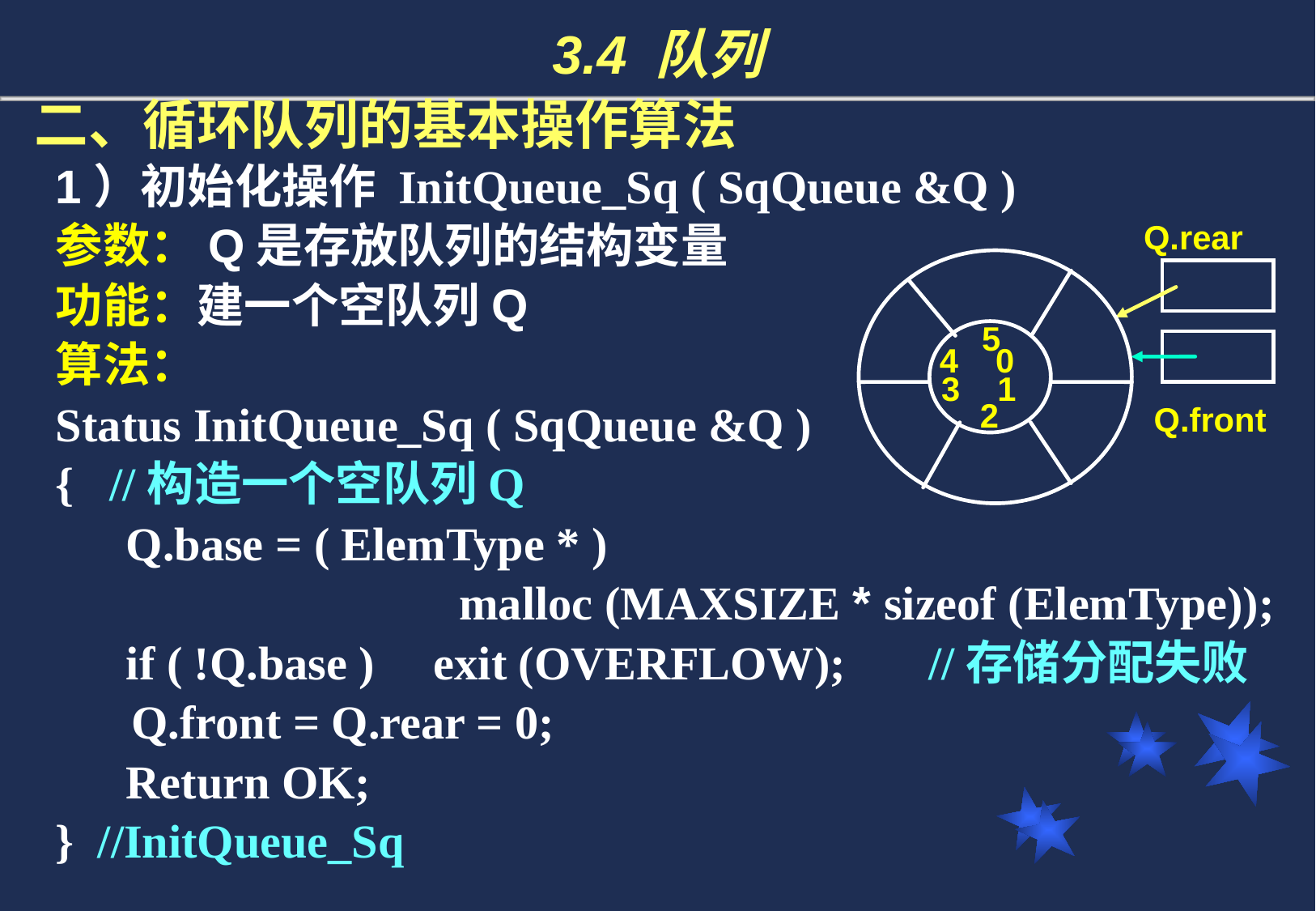

# 3.4 队列
二、循环队列的基本操作算法
1）初始化操作 InitQueue_Sq ( SqQueue &Q )
参数：Q是存放队列的结构变量
功能：建一个空队列Q
算法：
Status InitQueue_Sq ( SqQueue &Q )
{   //构造一个空队列Q
      Q.base = ( ElemType * )
malloc (MAXSIZE * sizeof (ElemType));
      if ( !Q.base )     exit (OVERFLOW);       //存储分配失败
      Q.front = Q.rear = 0;
      Return OK;
}  //InitQueue_Sq
Q.rear

5

4    0

3    1

2
Q.front